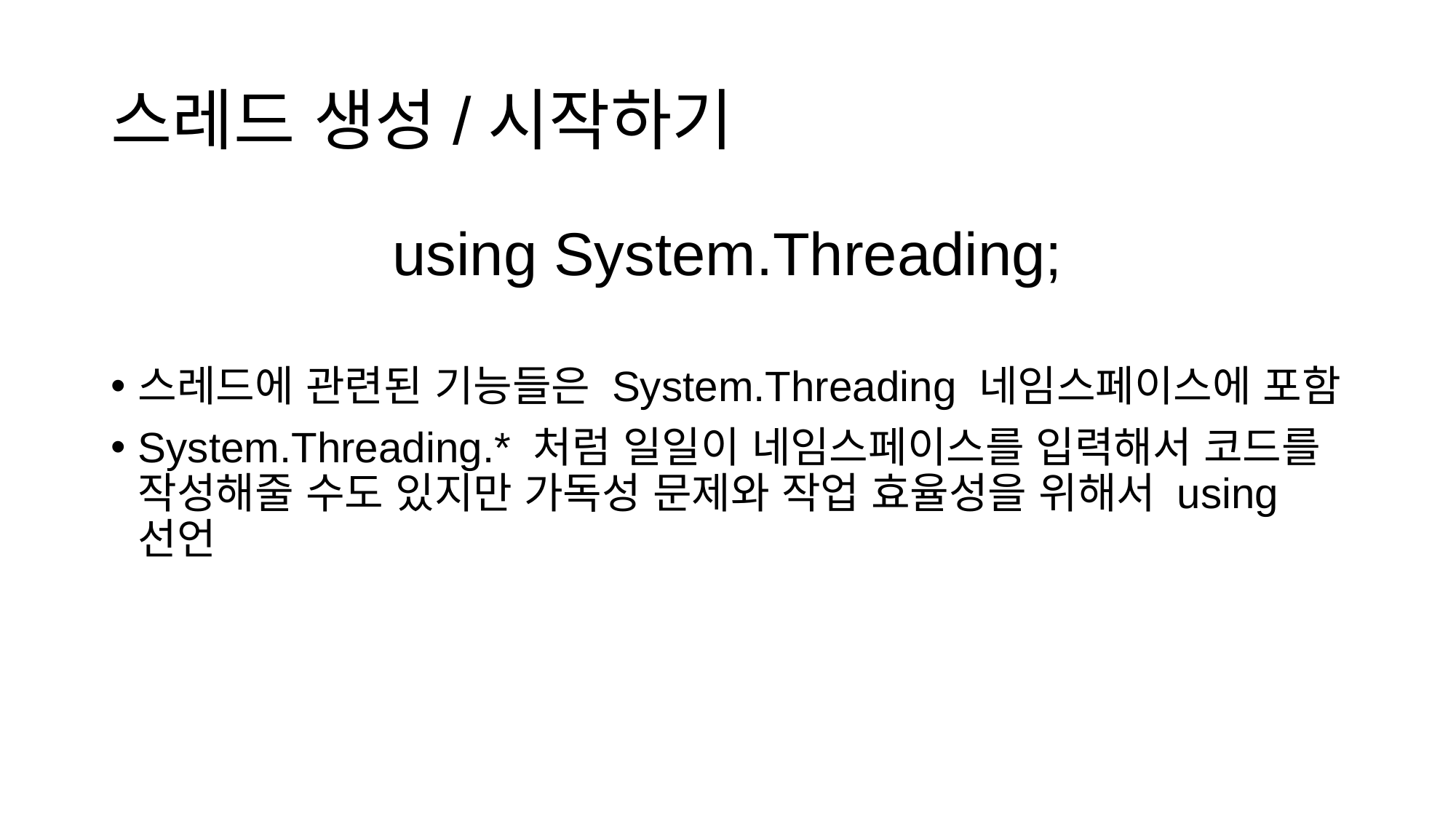

# 스레드 생성/시작하기
using System.Threading;

스레드에 관련된 기능들은 System.Threading 네임스페이스에 포함
System.Threading.* 처럼 일일이 네임스페이스를 입력해서 코드를 작성해줄 수도 있지만 가독성 문제와 작업 효율성을 위해서 using 선언